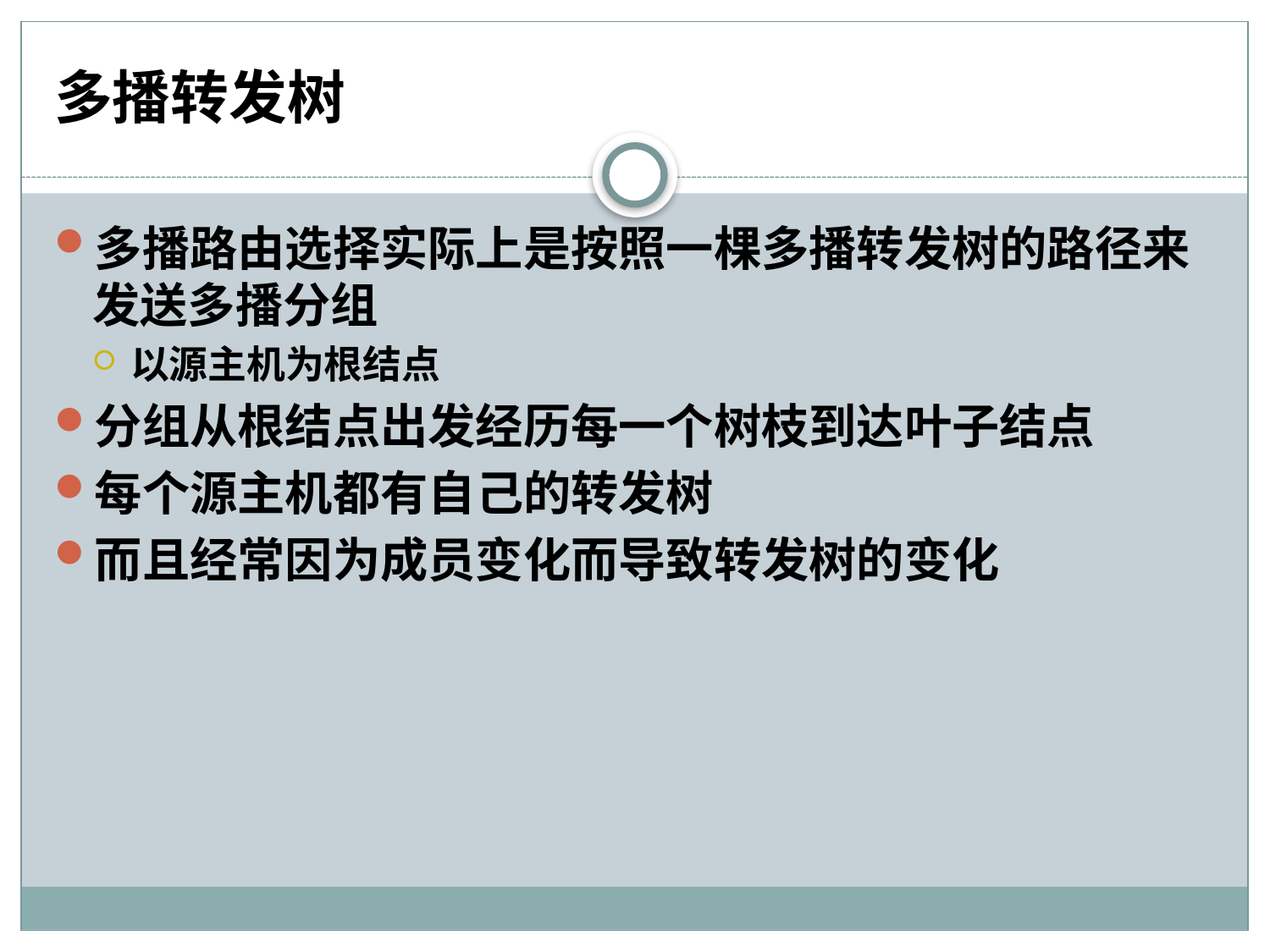

# 多播转发树
多播路由选择实际上是按照一棵多播转发树的路径来发送多播分组
以源主机为根结点
分组从根结点出发经历每一个树枝到达叶子结点
每个源主机都有自己的转发树
而且经常因为成员变化而导致转发树的变化